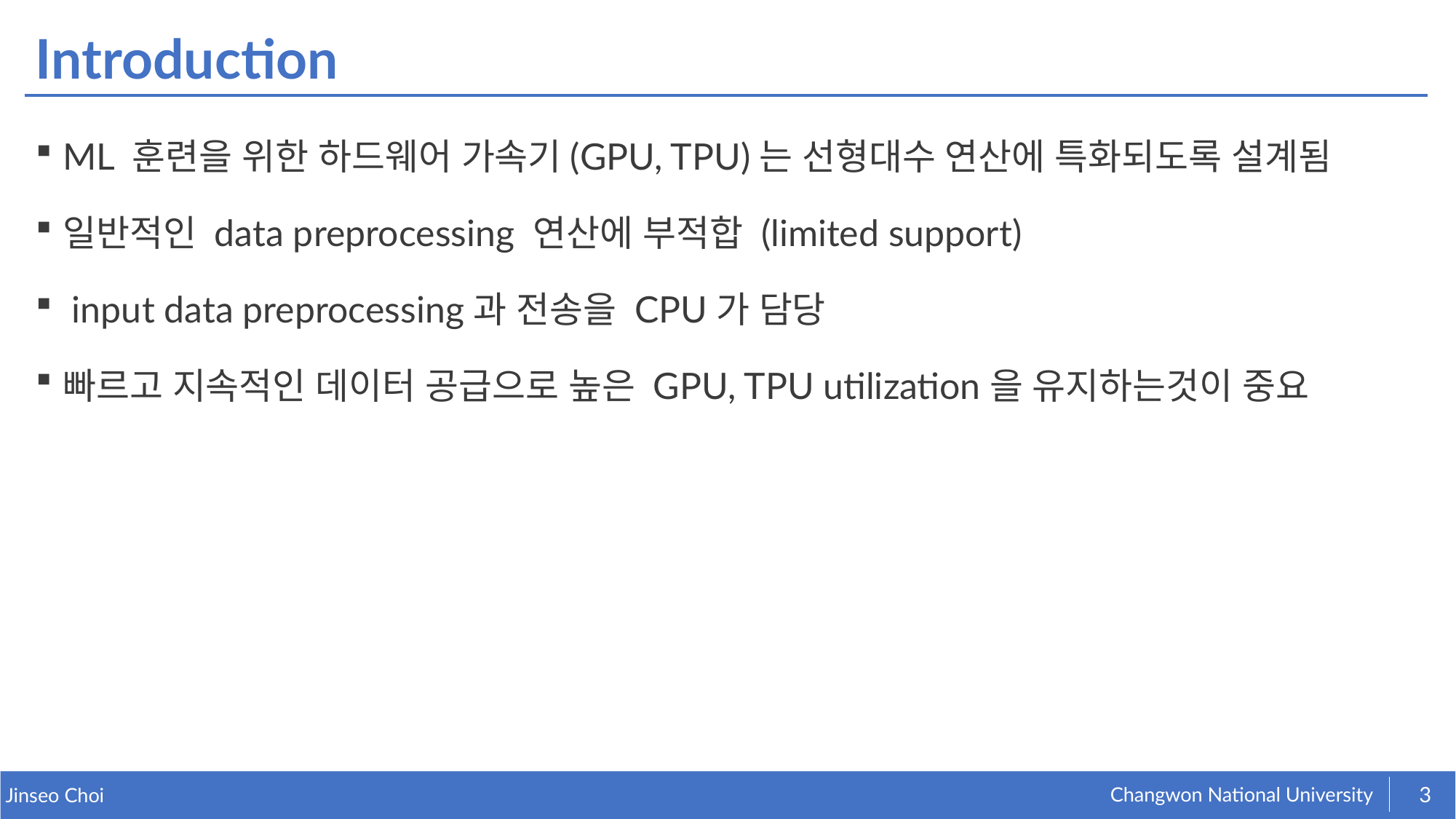

# Introduction
ML 훈련을 위한 하드웨어 가속기(GPU, TPU)는 선형대수 연산에 특화되도록 설계됨
일반적인 data preprocessing 연산에 부적합 (limited support)
 input data preprocessing과 전송을 CPU가 담당
빠르고 지속적인 데이터 공급으로 높은 GPU, TPU utilization을 유지하는것이 중요

3